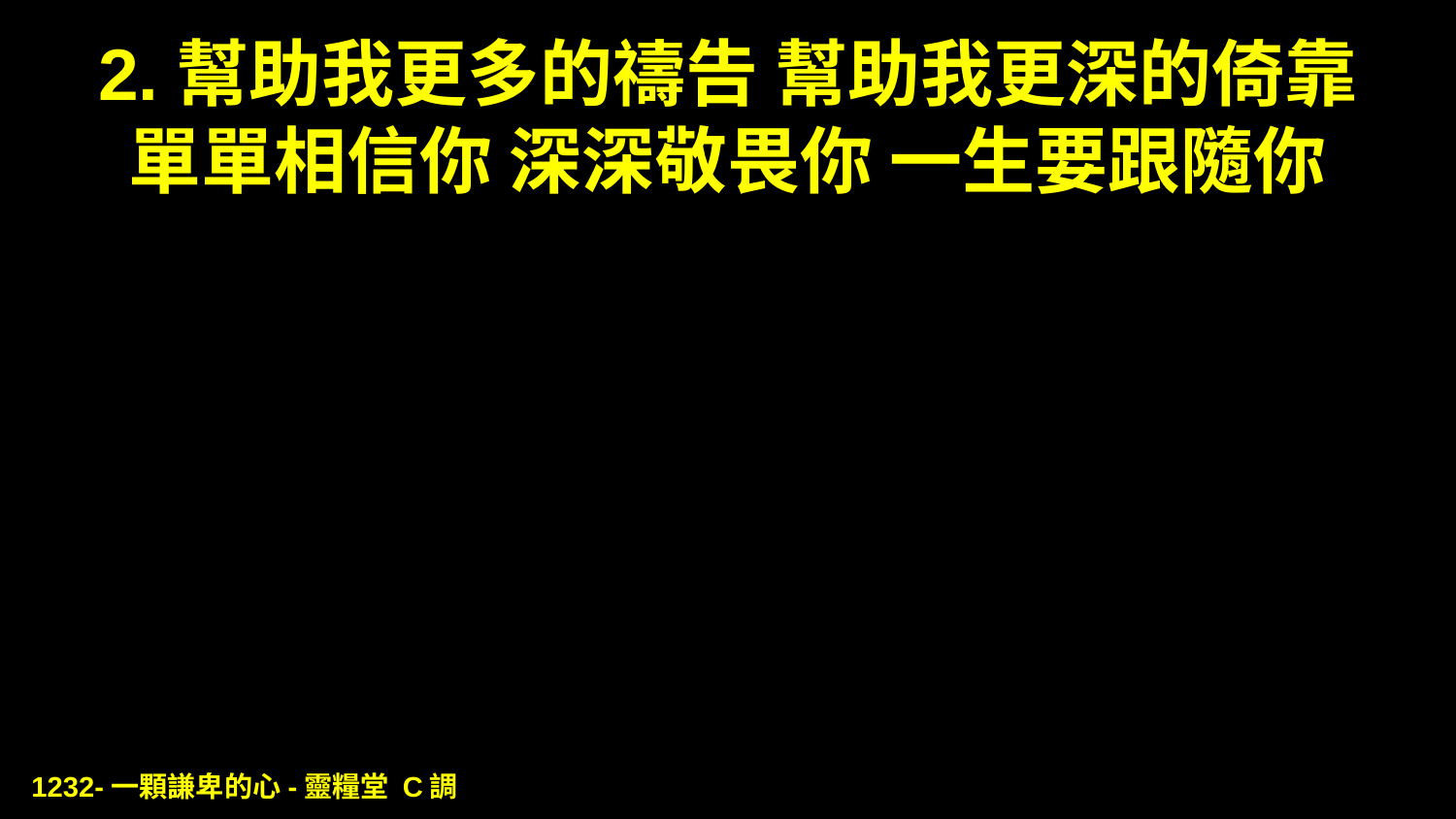

# 2.幫助我更多的禱告 幫助我更深的倚靠 單單相信你 深深敬畏你 一生要跟隨你
1232-一顆謙卑的心-靈糧堂 C調